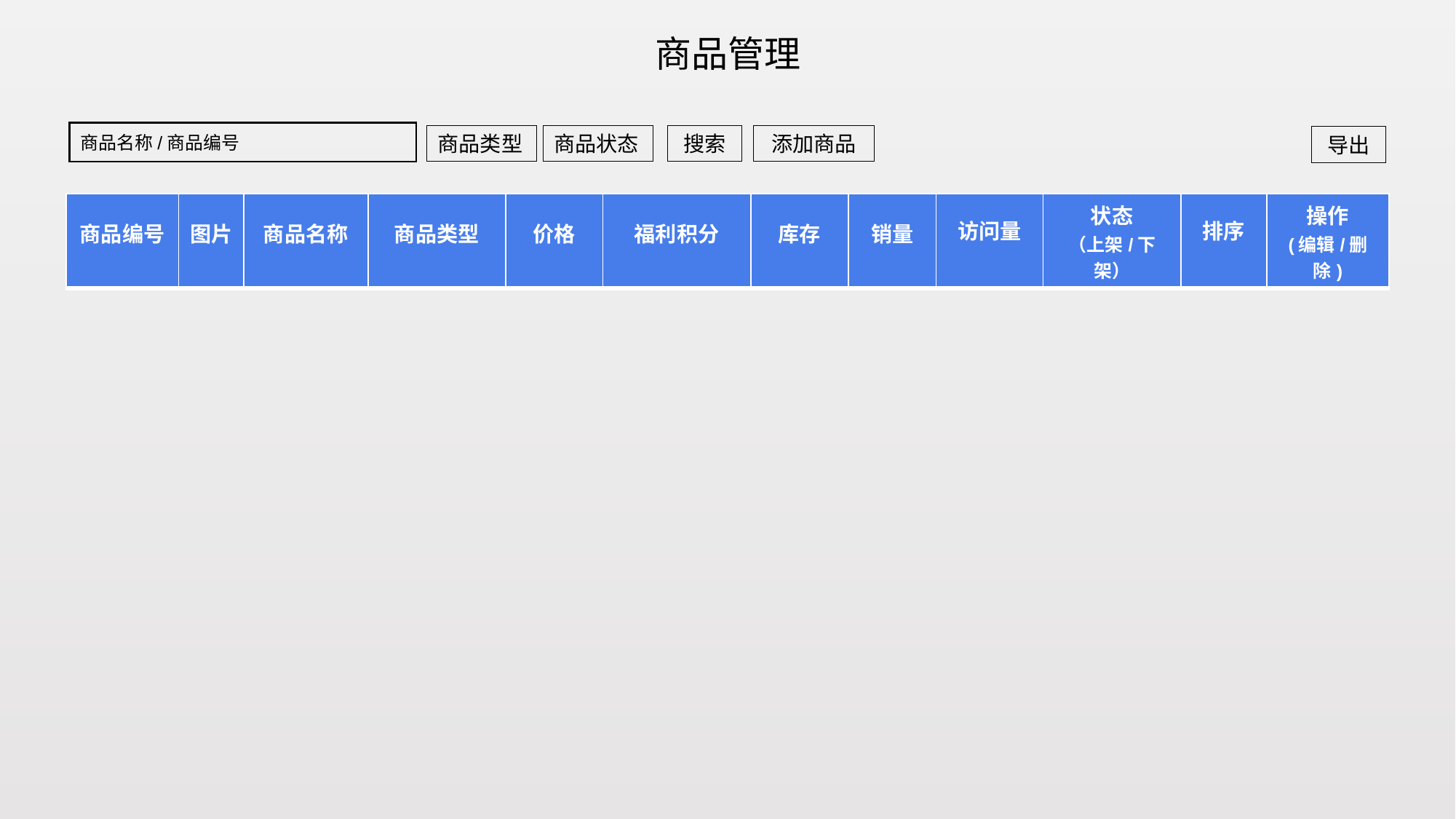

商品管理
商品名称/商品编号
商品类型
商品状态
搜索
添加商品
导出
| 商品编号 | 图片 | 商品名称 | 商品类型 | 价格 | 福利积分 | 库存 | 销量 | 访问量 | 状态 （上架/下架） | 排序 | 操作 (编辑/删除) |
| --- | --- | --- | --- | --- | --- | --- | --- | --- | --- | --- | --- |